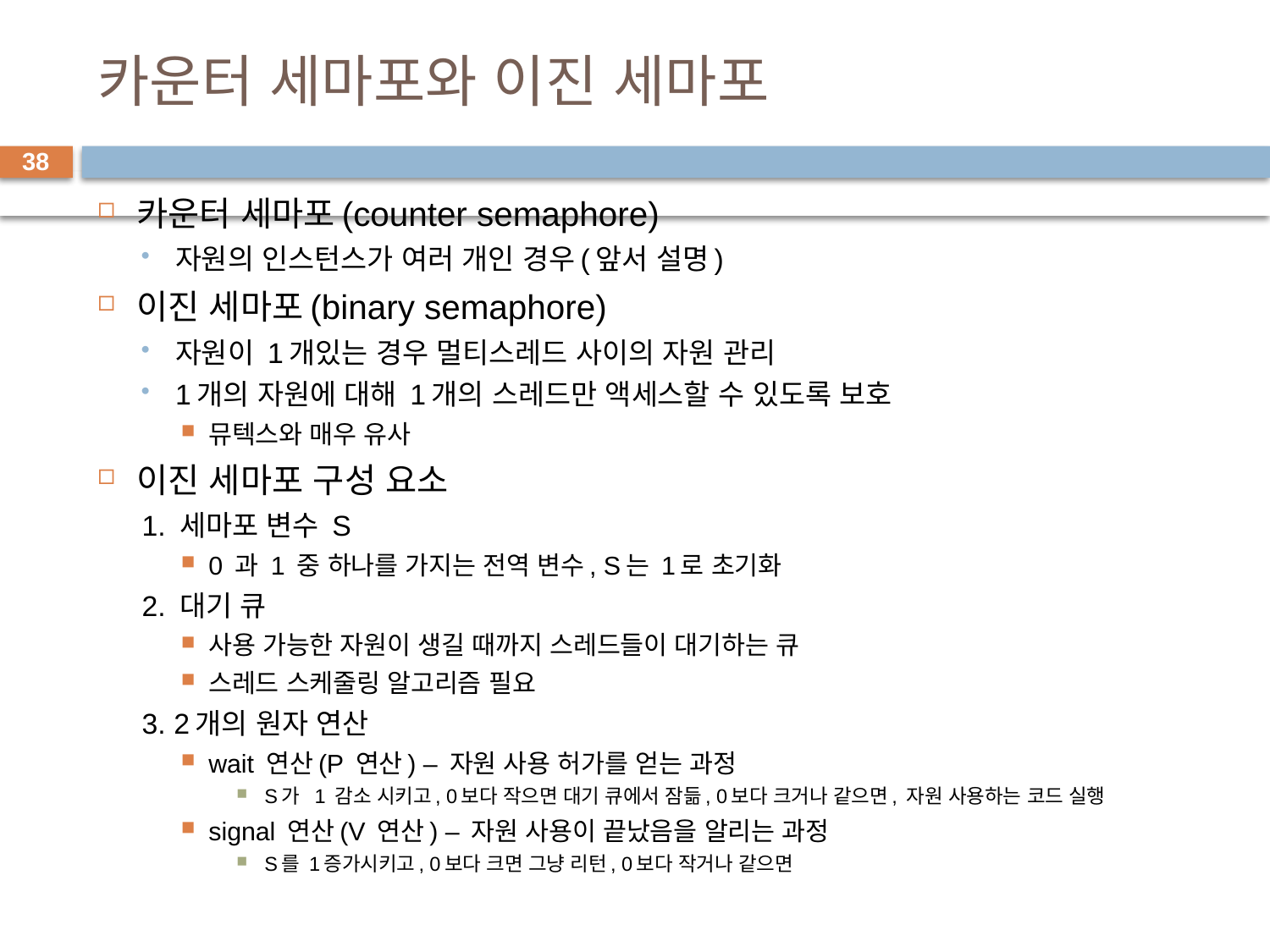

# 카운터 세마포와 이진 세마포
38
카운터 세마포(counter semaphore)
자원의 인스턴스가 여러 개인 경우(앞서 설명)
이진 세마포(binary semaphore)
자원이 1개있는 경우 멀티스레드 사이의 자원 관리
1개의 자원에 대해 1개의 스레드만 액세스할 수 있도록 보호
뮤텍스와 매우 유사
이진 세마포 구성 요소
1. 세마포 변수 S
0 과 1 중 하나를 가지는 전역 변수, S는 1로 초기화
2. 대기 큐
사용 가능한 자원이 생길 때까지 스레드들이 대기하는 큐
스레드 스케줄링 알고리즘 필요
3. 2개의 원자 연산
wait 연산(P 연산) – 자원 사용 허가를 얻는 과정
S가  1 감소 시키고, 0보다 작으면 대기 큐에서 잠듦, 0보다 크거나 같으면, 자원 사용하는 코드 실행
signal 연산(V 연산) – 자원 사용이 끝났음을 알리는 과정
S를 1증가시키고, 0보다 크면 그냥 리턴, 0보다 작거나 같으면